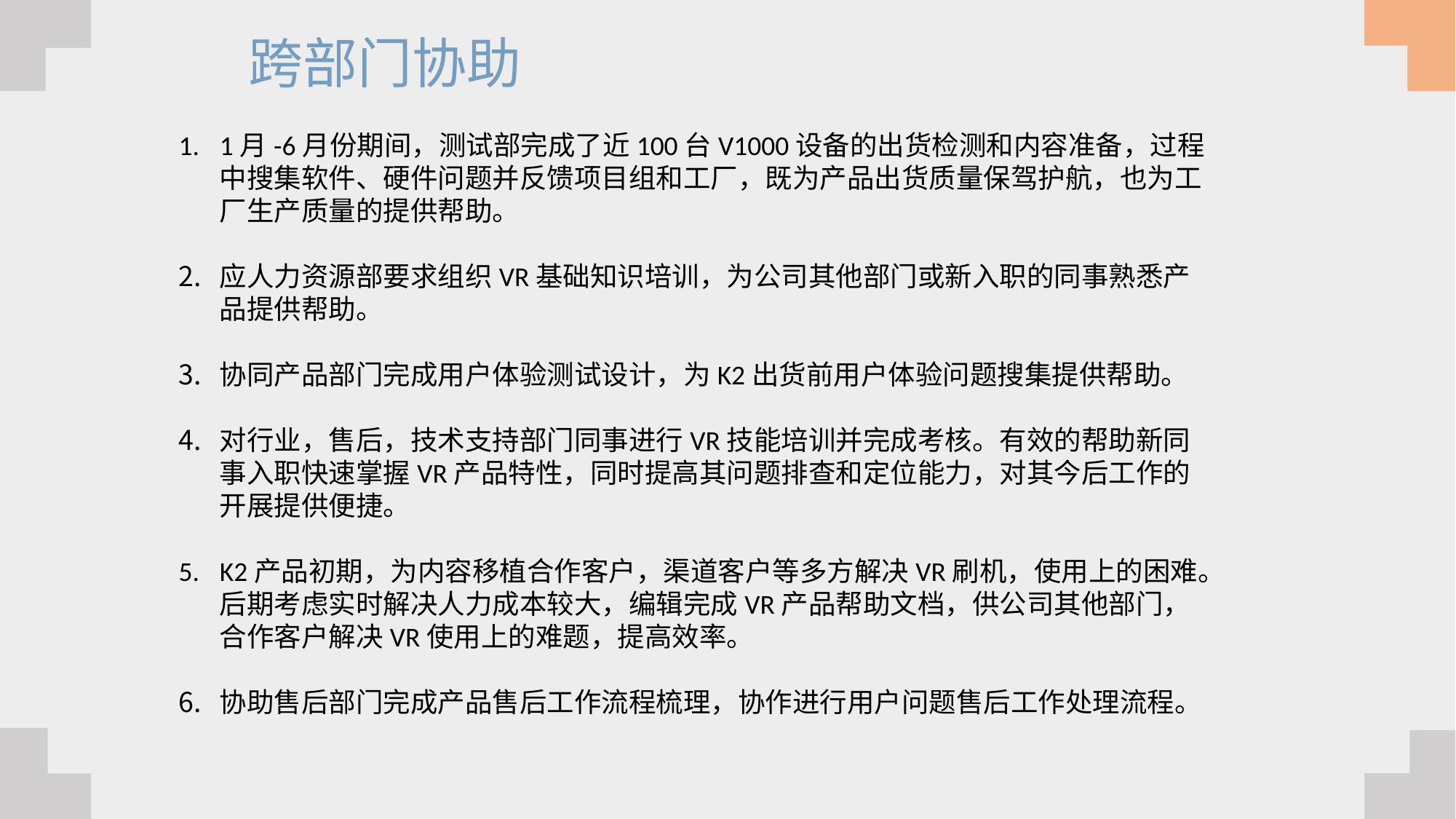

跨部门协助
1月-6月份期间，测试部完成了近100台V1000设备的出货检测和内容准备，过程中搜集软件、硬件问题并反馈项目组和工厂，既为产品出货质量保驾护航，也为工厂生产质量的提供帮助。

应人力资源部要求组织VR基础知识培训，为公司其他部门或新入职的同事熟悉产品提供帮助。

协同产品部门完成用户体验测试设计，为K2出货前用户体验问题搜集提供帮助。

对行业，售后，技术支持部门同事进行VR技能培训并完成考核。有效的帮助新同事入职快速掌握VR产品特性，同时提高其问题排查和定位能力，对其今后工作的开展提供便捷。

K2产品初期，为内容移植合作客户，渠道客户等多方解决VR刷机，使用上的困难。后期考虑实时解决人力成本较大，编辑完成VR产品帮助文档，供公司其他部门，合作客户解决VR使用上的难题，提高效率。

协助售后部门完成产品售后工作流程梳理，协作进行用户问题售后工作处理流程。